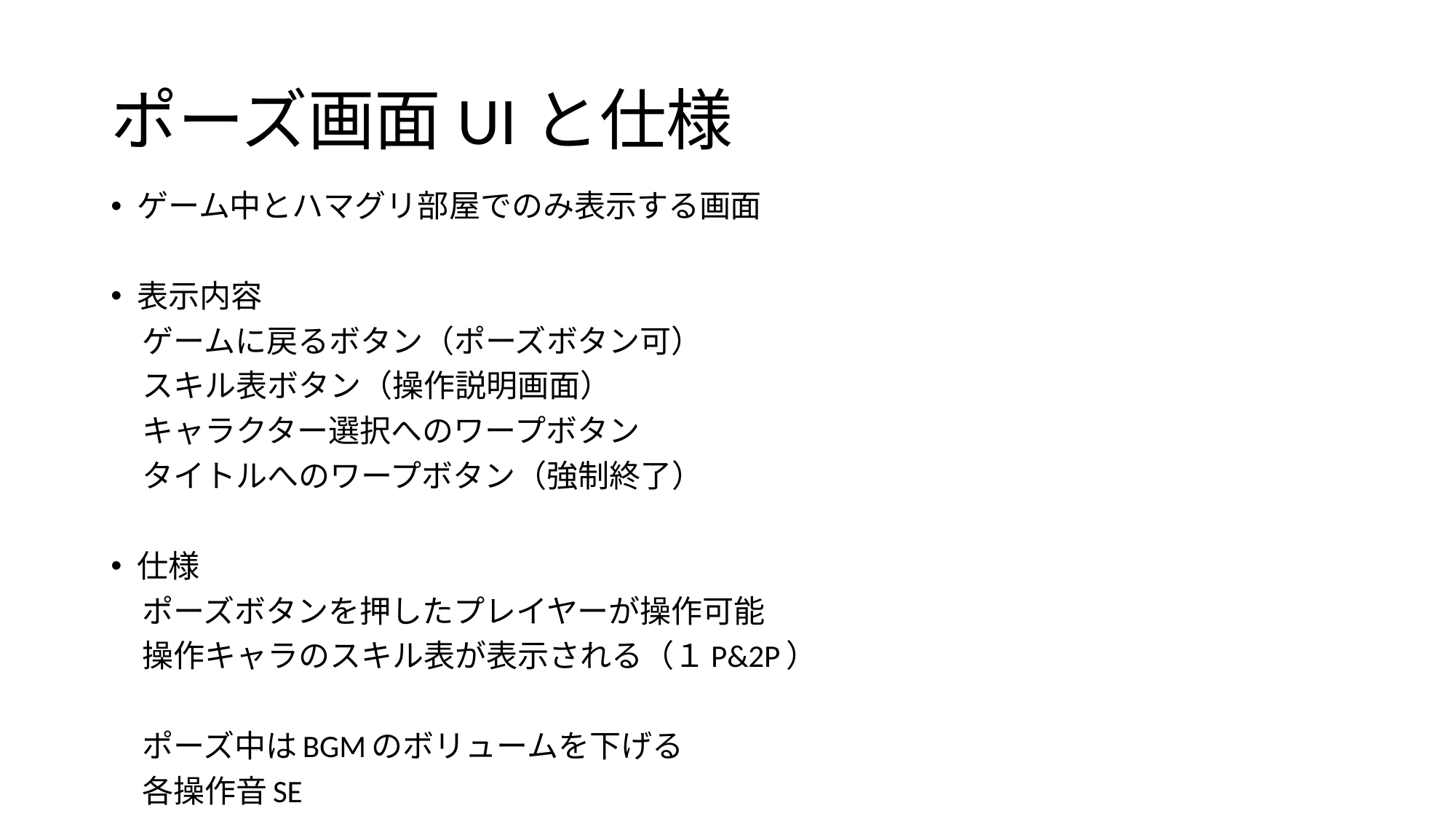

# ポーズ画面UIと仕様
ゲーム中とハマグリ部屋でのみ表示する画面

表示内容
　ゲームに戻るボタン（ポーズボタン可）
　スキル表ボタン（操作説明画面）
　キャラクター選択へのワープボタン
　タイトルへのワープボタン（強制終了）

仕様
　ポーズボタンを押したプレイヤーが操作可能
　操作キャラのスキル表が表示される（１P&2P）

　ポーズ中はBGMのボリュームを下げる
　各操作音SE